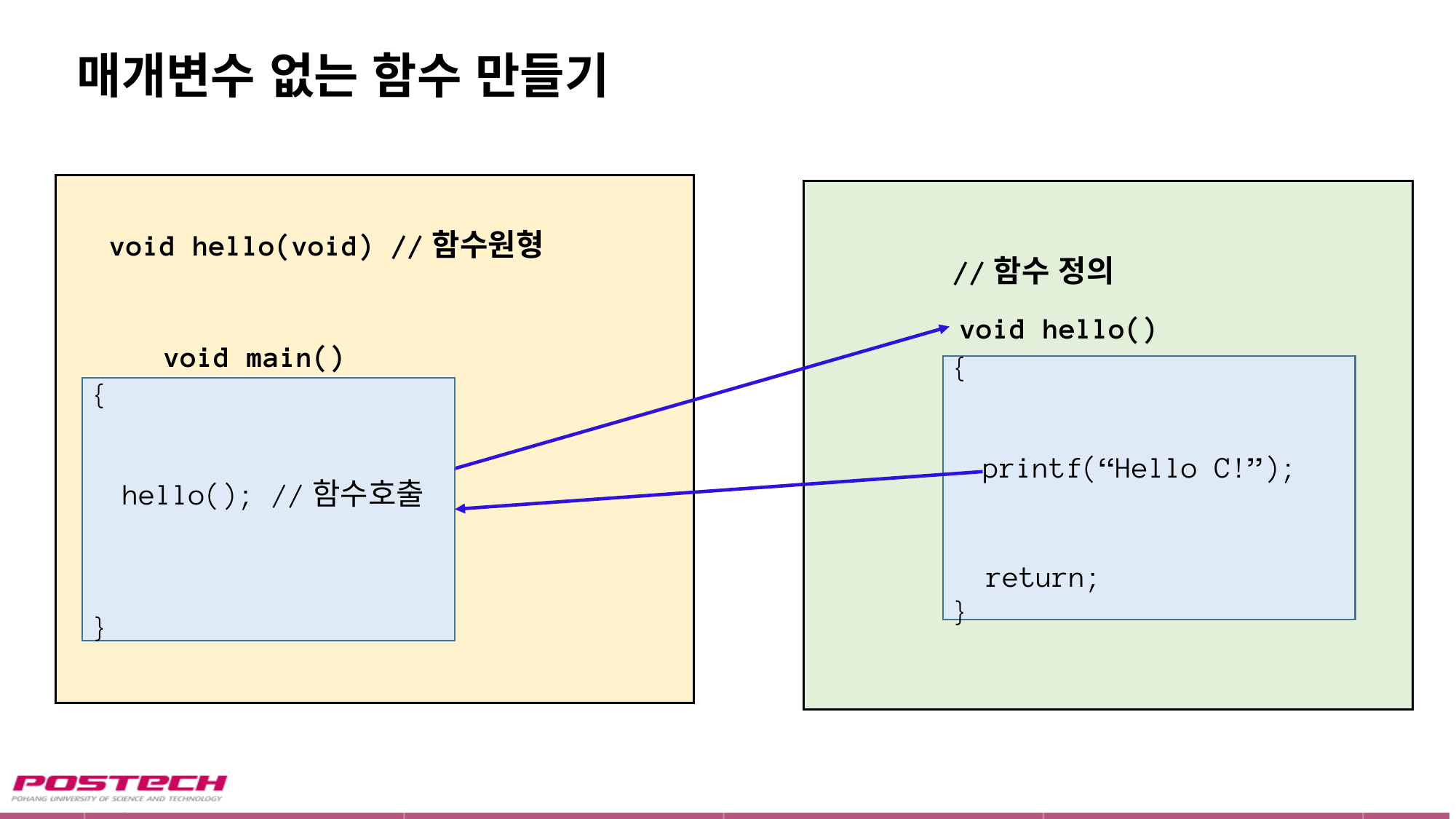

# 매개변수 없는 함수 만들기

void hello(void) //함수원형
//함수 정의
void hello()
void main()
{

  printf(“Hello C!”);

  return;
}
{

  hello(); //함수호출

}